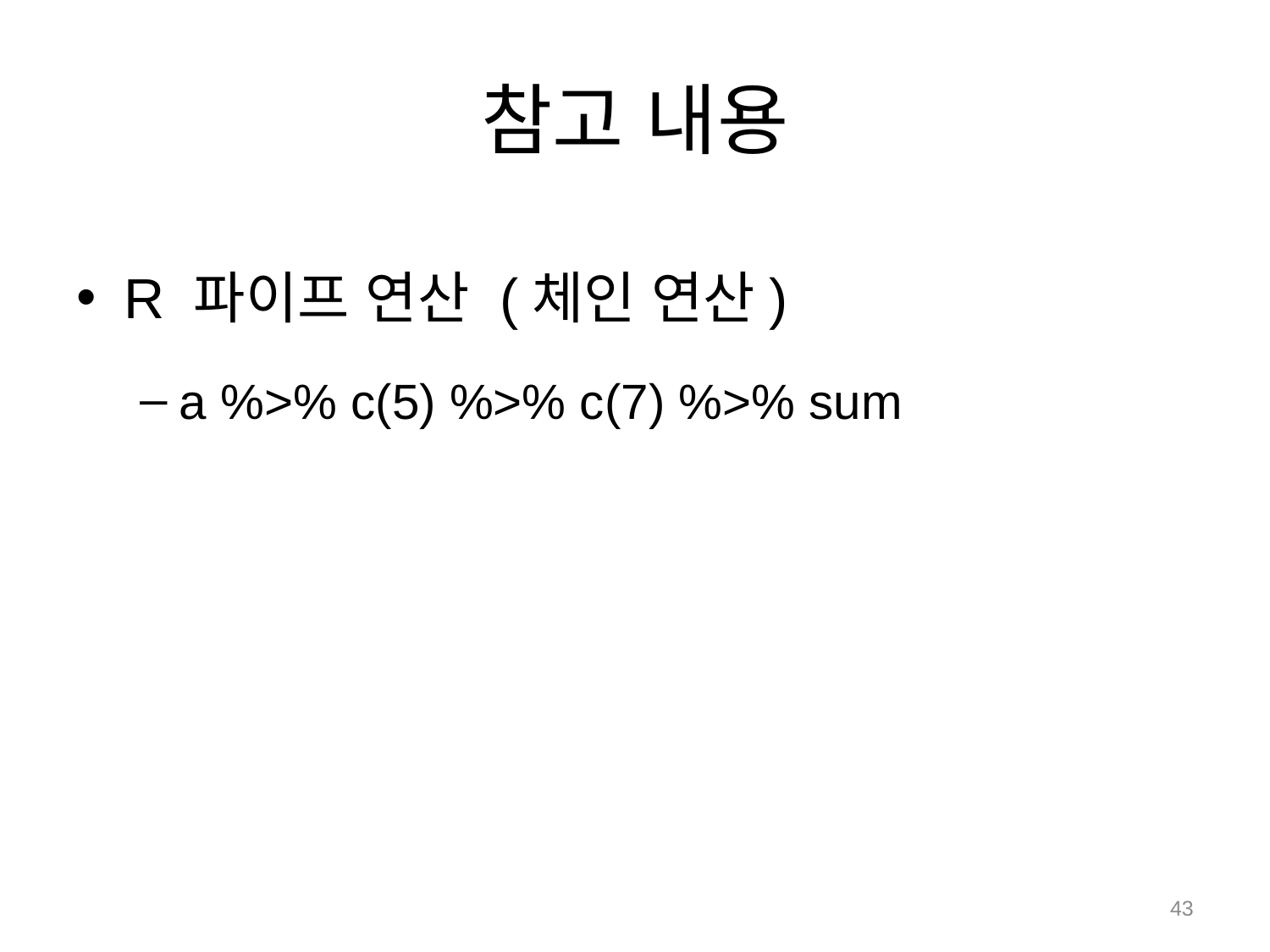

# 참고 내용
R 파이프 연산 (체인 연산)
a %>% c(5) %>% c(7) %>% sum
43